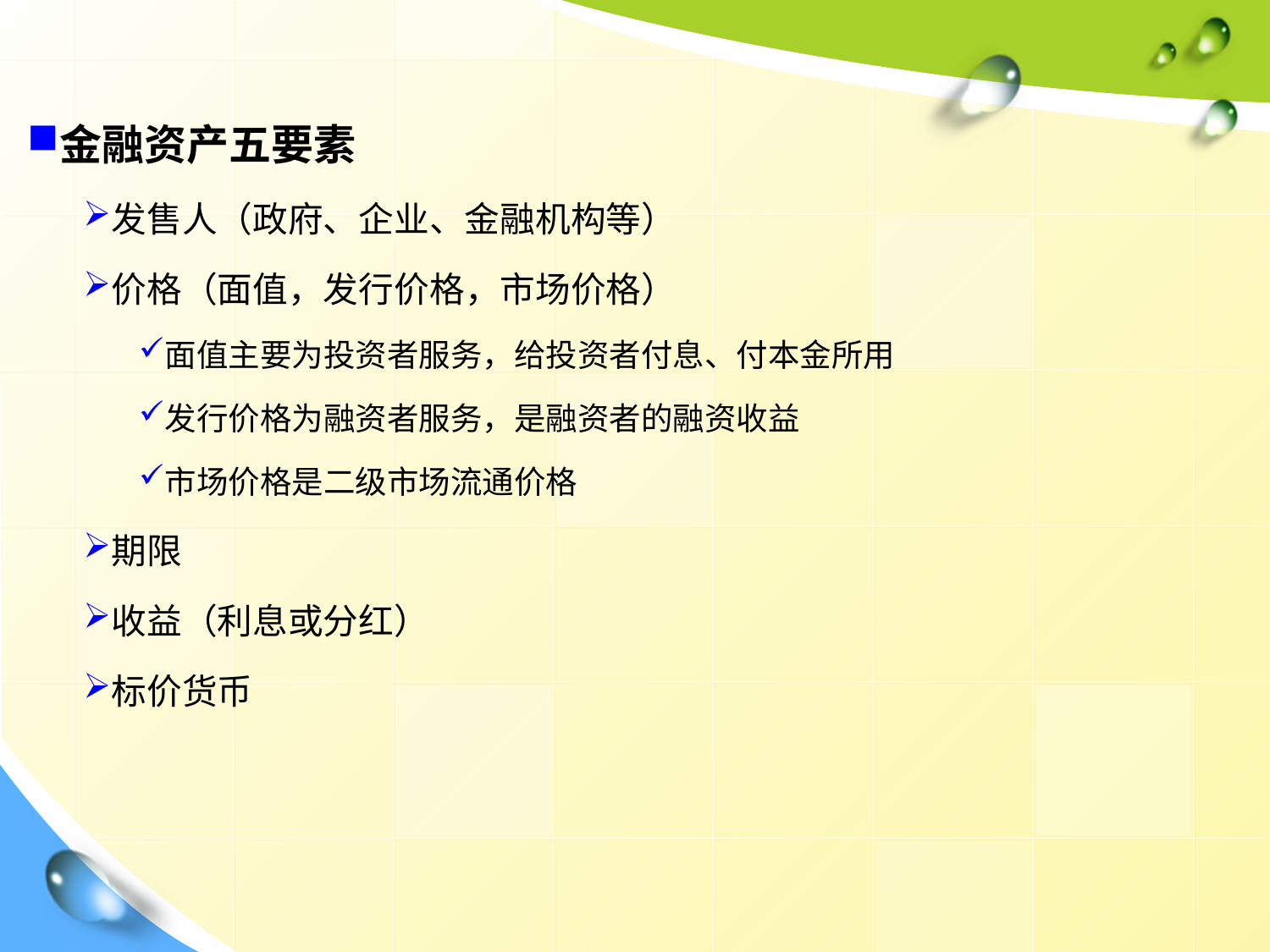

金融资产五要素
发售人（政府、企业、金融机构等）
价格（面值，发行价格，市场价格）
面值主要为投资者服务，给投资者付息、付本金所用
发行价格为融资者服务，是融资者的融资收益
市场价格是二级市场流通价格
期限
收益（利息或分红）
标价货币